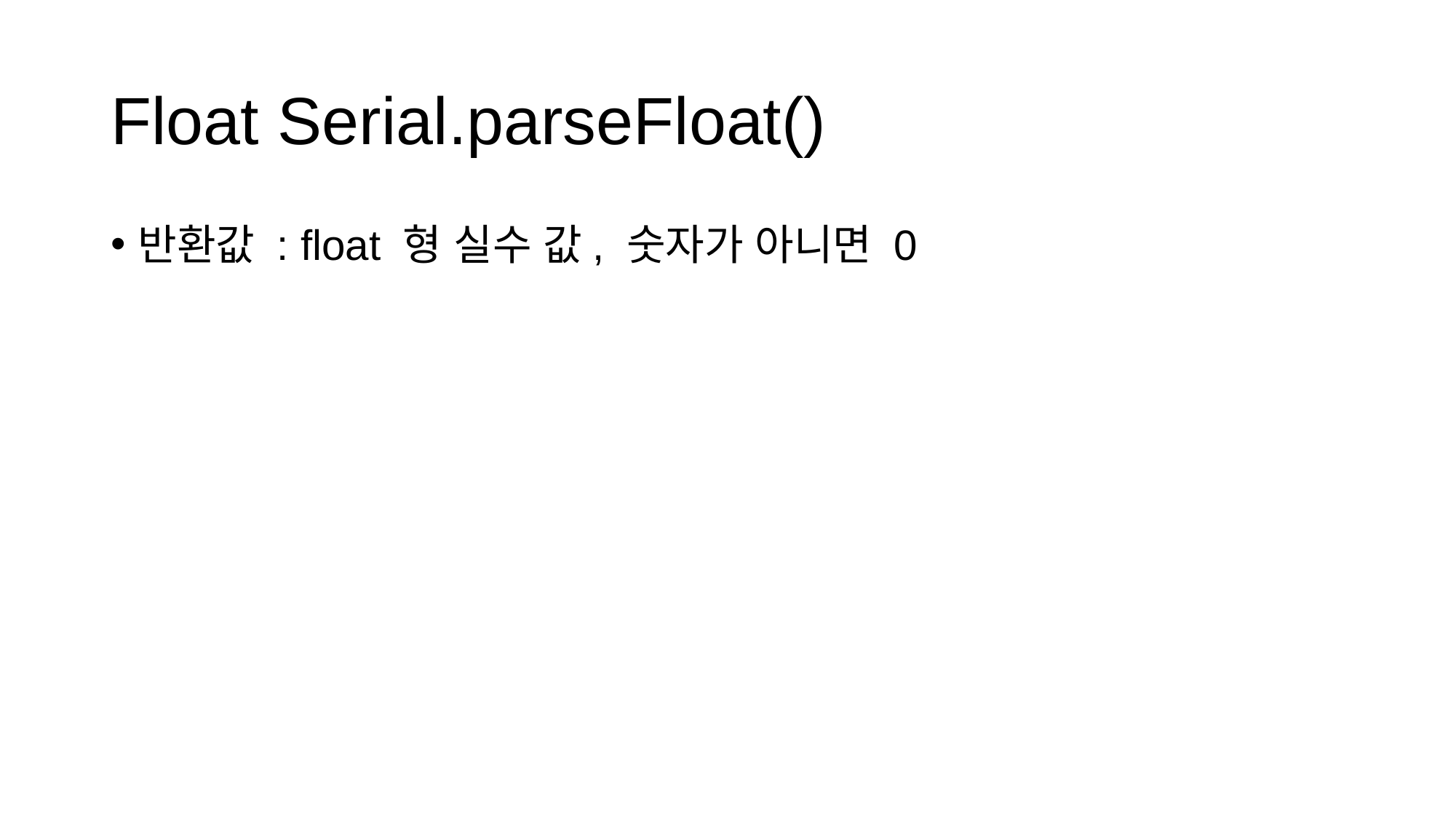

# Float Serial.parseFloat()
반환값 : float 형 실수 값, 숫자가 아니면 0